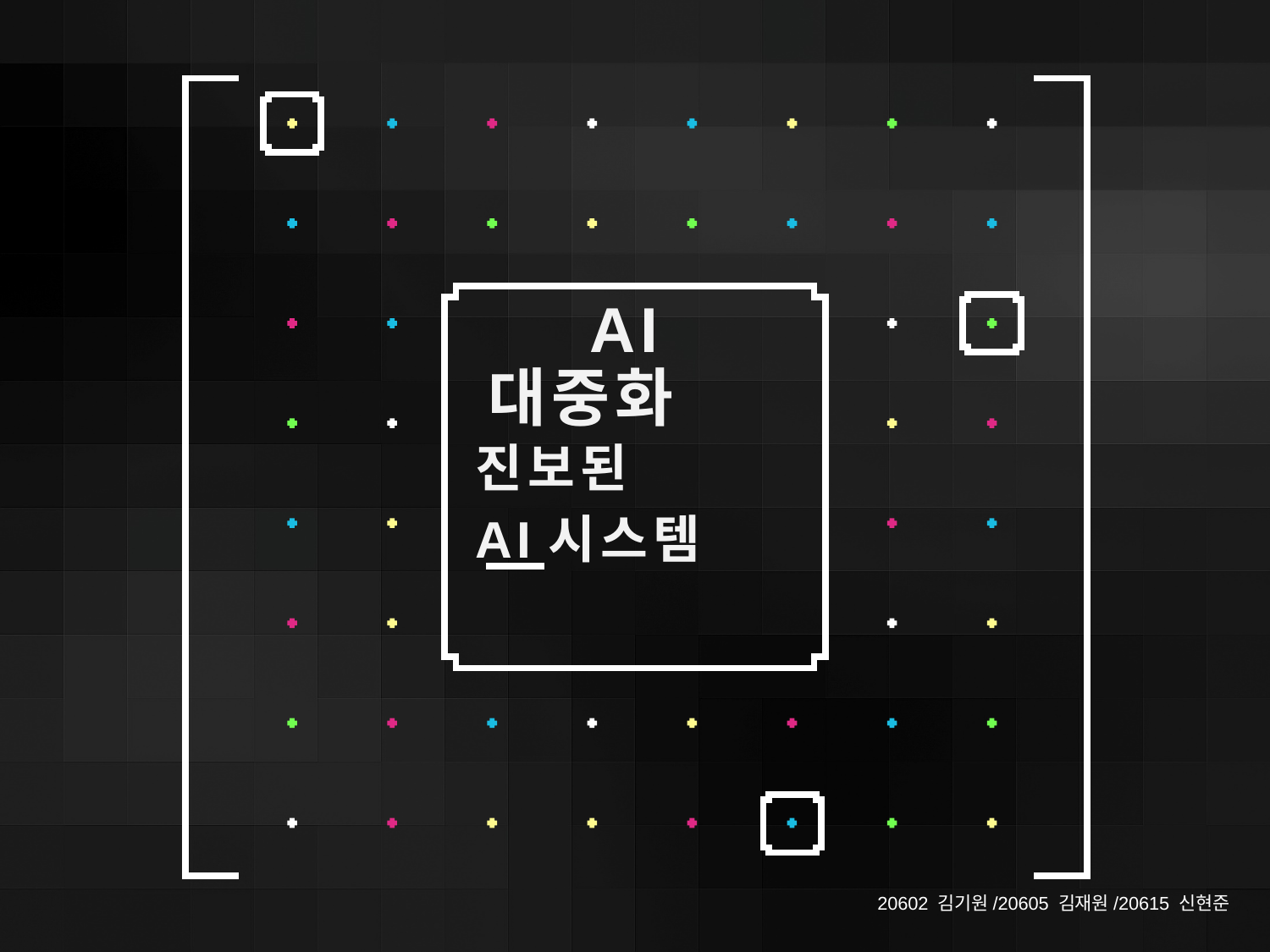

AI
대중화
진보된
AI시스템
20602 김기원/20605 김재원/20615 신현준